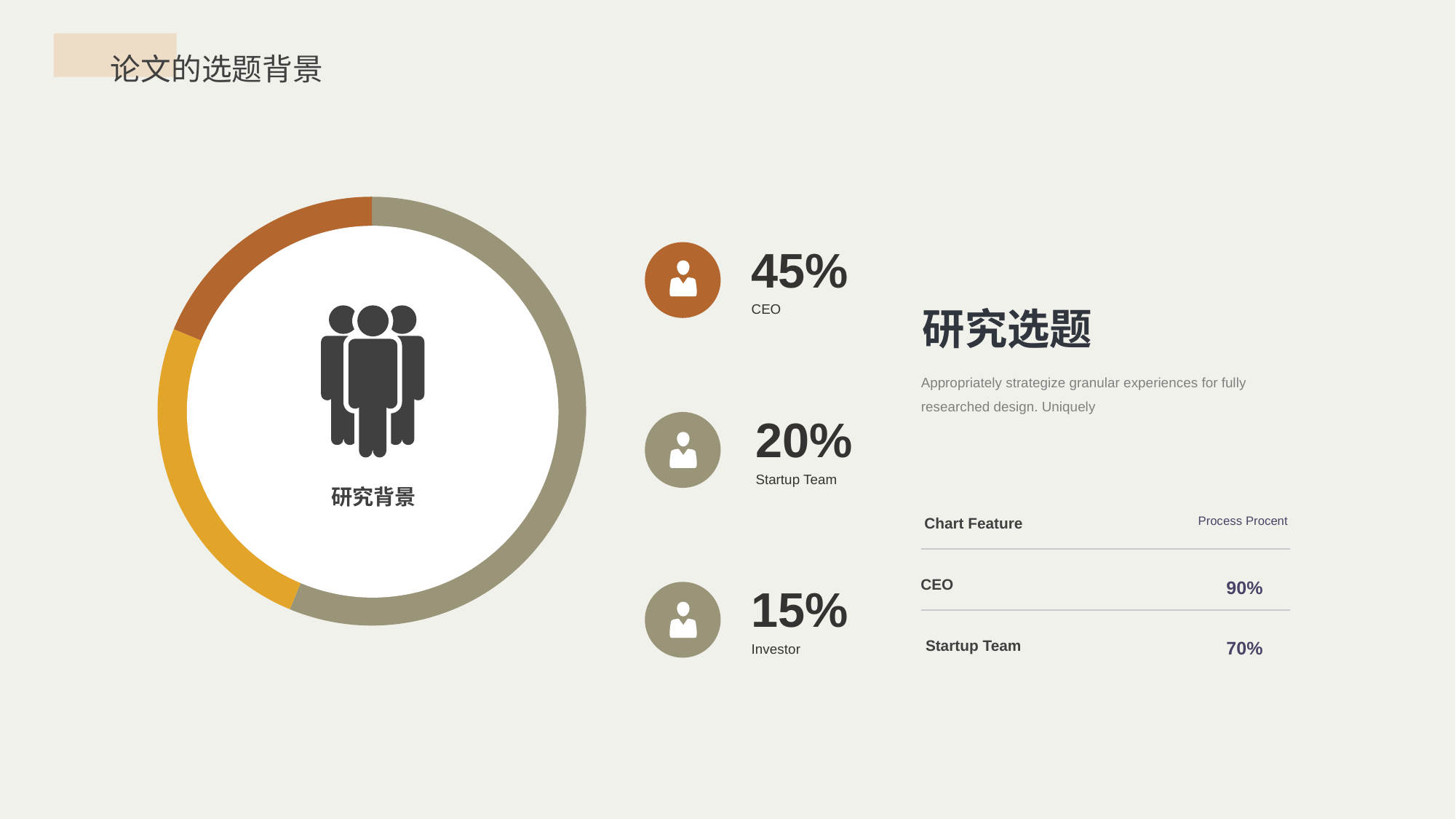

论文的选题背景

### Chart

| Category | Sales |
|---|---|
| CEO | 45.0 |
| Startup Team | 20.0 |
| Investor | 15.0 |
45%
CEO

研究选题

Appropriately strategize granular experiences for fully researched design. Uniquely
20%
Startup Team

研究背景
Chart Feature
Process Procent

15%
Investor
CEO
90%

Startup Team
70%